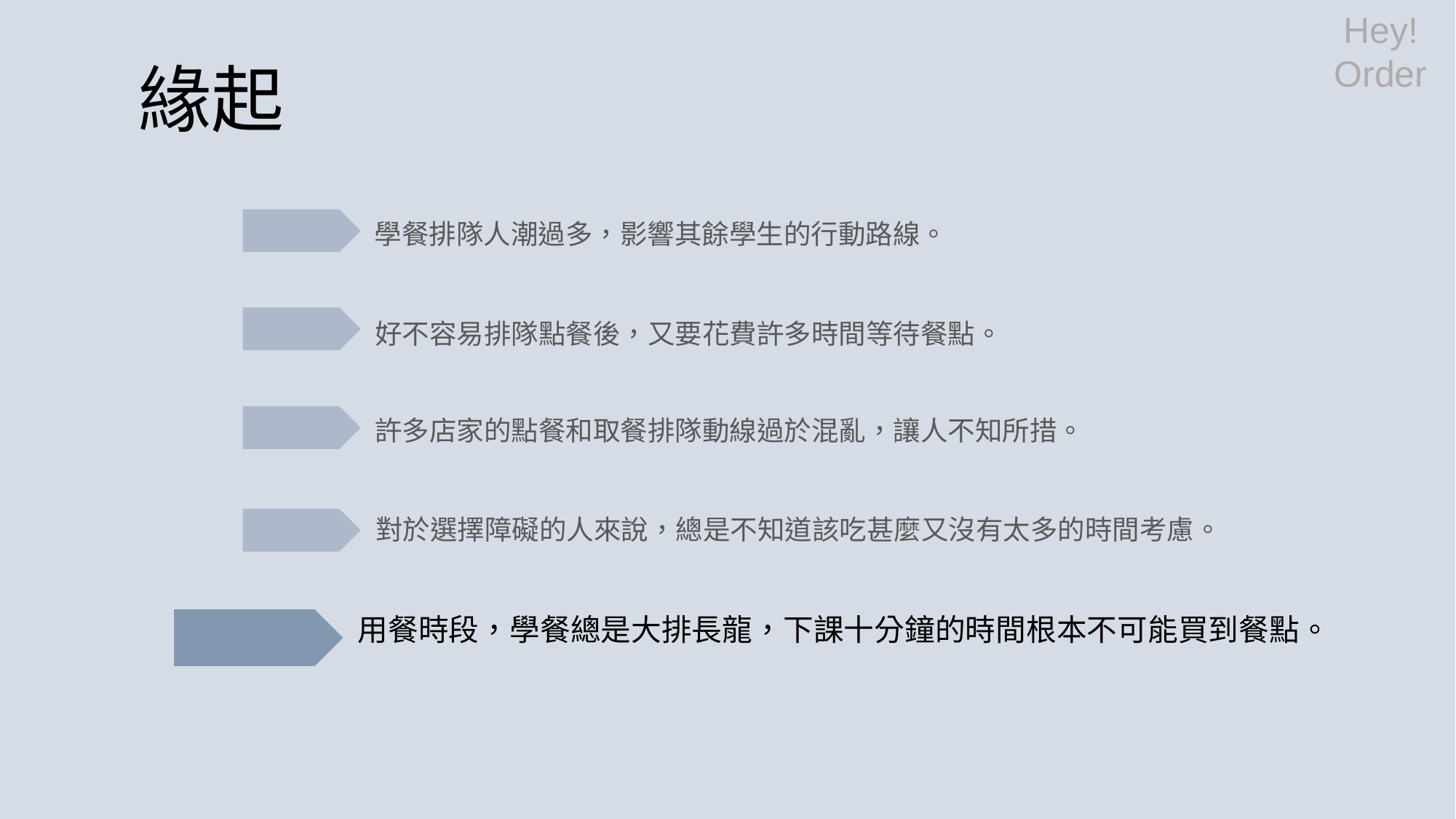

Hey!
Order

緣起

學餐排隊人潮過多，影響其餘學生的行動路線。

好不容易排隊點餐後，又要花費許多時間等待餐點。

許多店家的點餐和取餐排隊動線過於混亂，讓人不知所措。
對於選擇障礙的人來說，總是不知道該吃甚麼又沒有太多的時間考慮。

用餐時段，學餐總是大排長龍，下課十分鐘的時間根本不可能買到餐點。